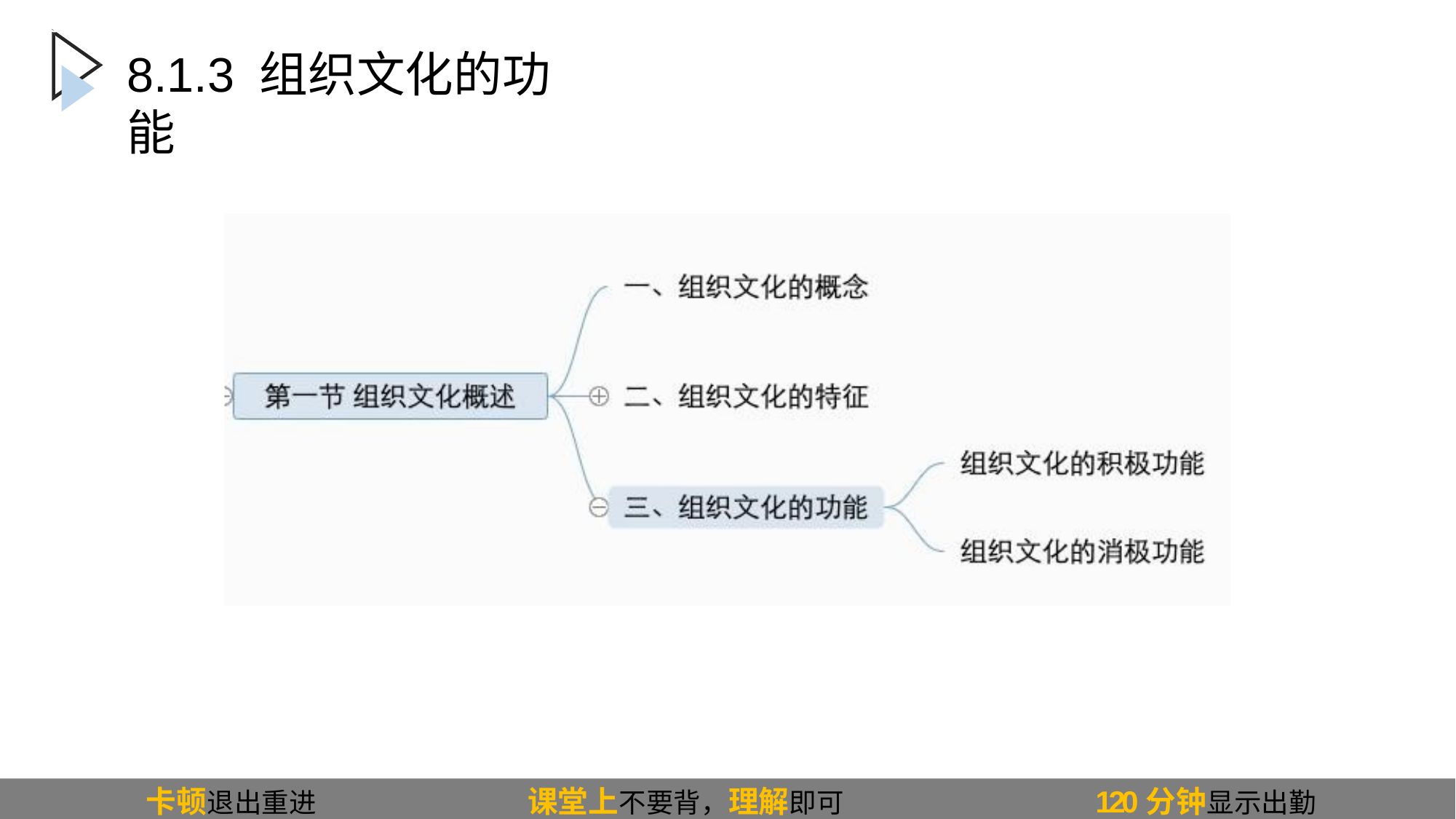

3
# 8.1.3 组织文化的功能

卡顿退出重进
课堂上不要背，理解即可
120分钟显示出勤